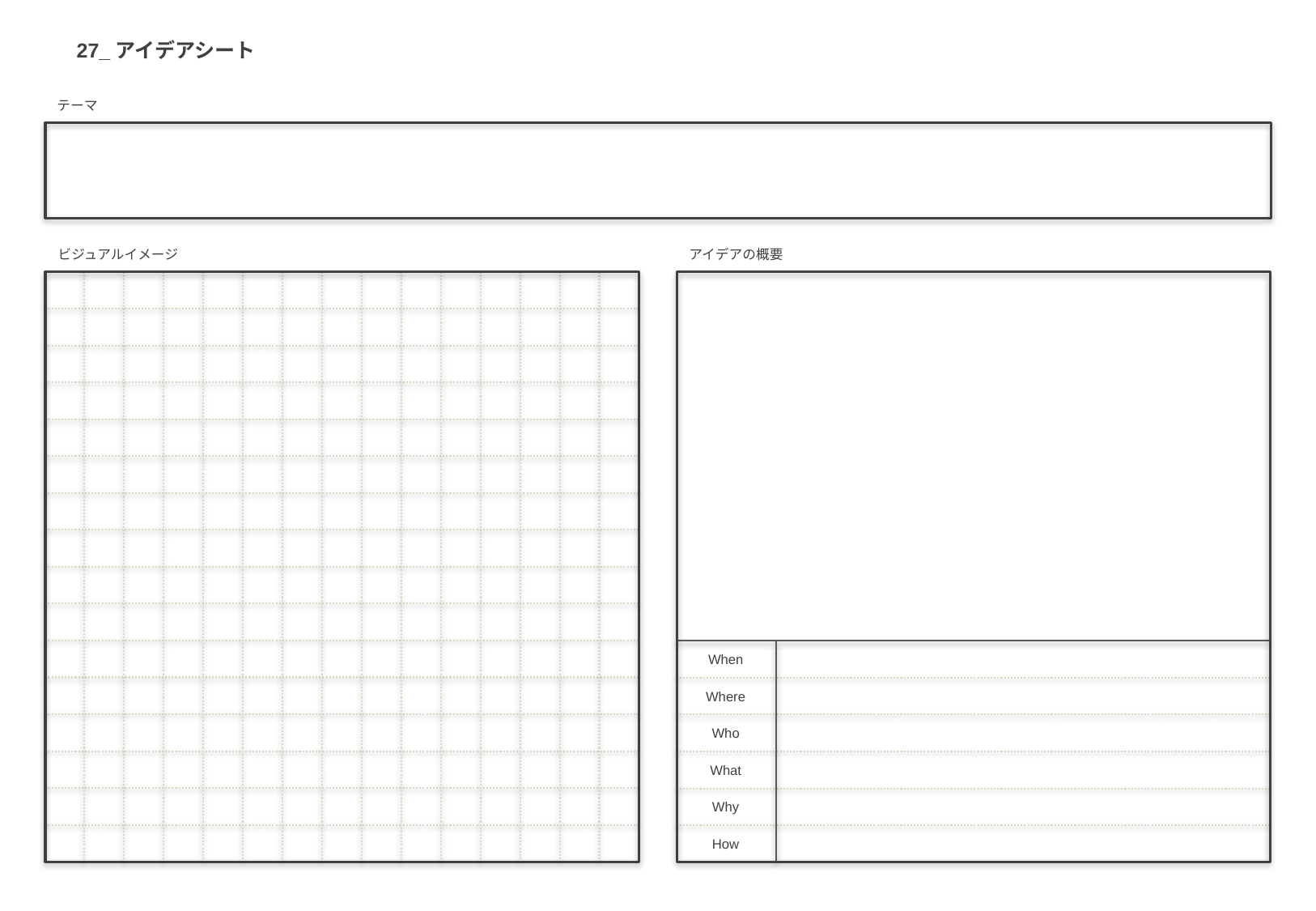

27_アイデアシート
テーマ

ビジュアルイメージ
アイデアの概要

When
Where
Who
What
Why
How